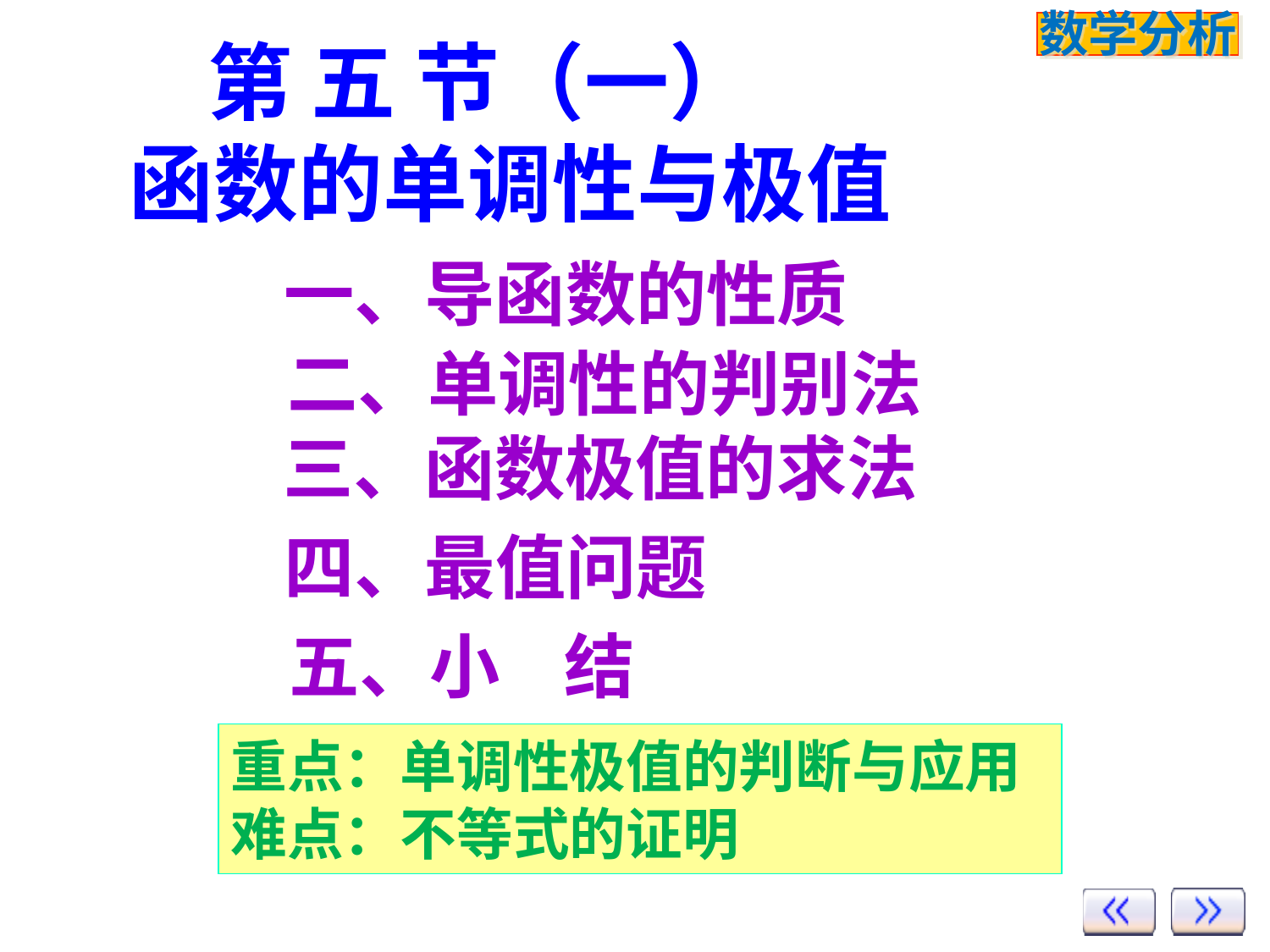

# 第 五 节（一） 函数的单调性与极值
一、导函数的性质
二、单调性的判别法
三、函数极值的求法
四、最值问题
五、小    结
重点：单调性极值的判断与应用
难点：不等式的证明